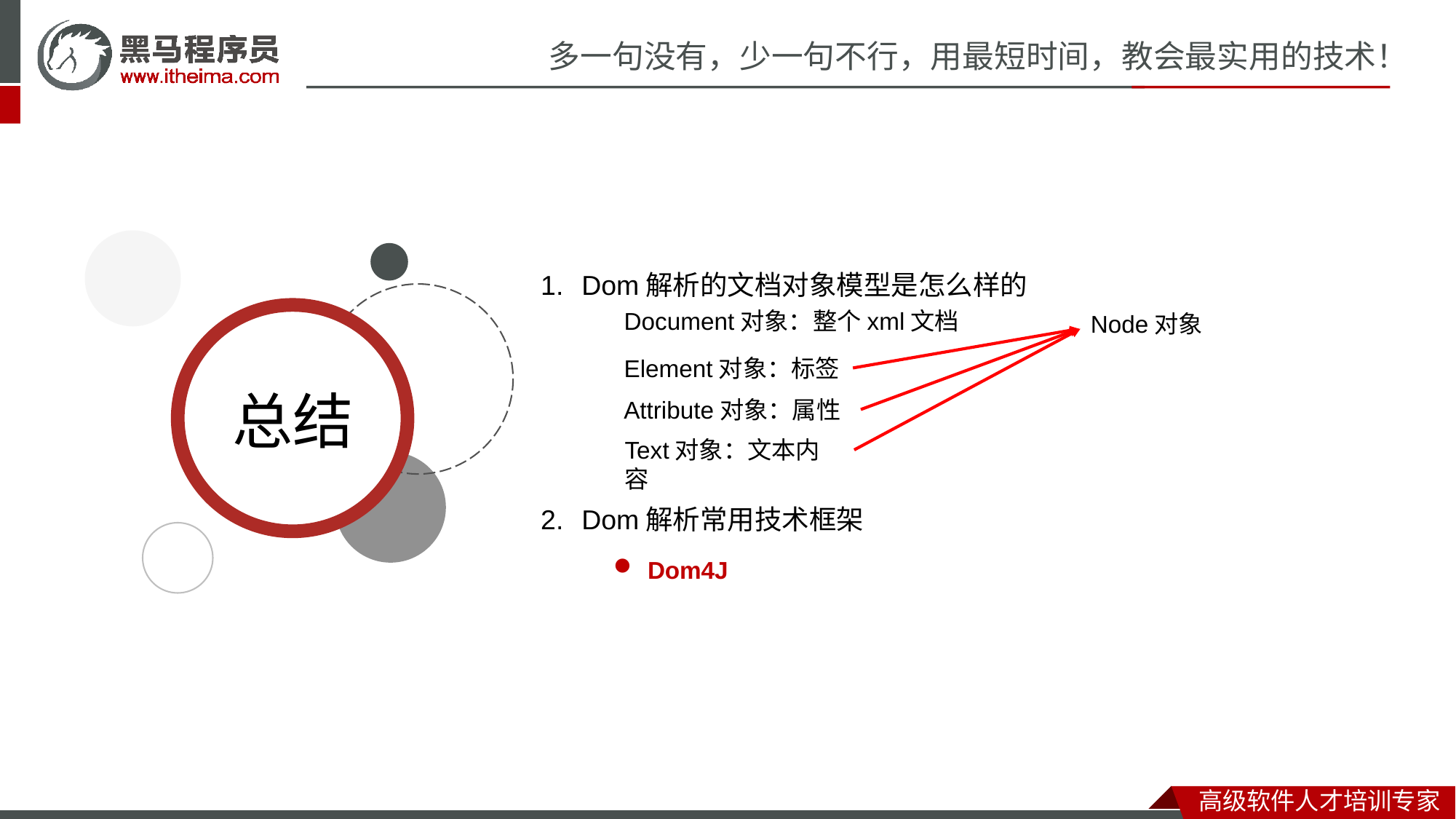

Dom解析的文档对象模型是怎么样的

Dom解析常用技术框架
Dom4J

Node对象
Document对象：整个xml文档
Element对象：标签
Attribute对象：属性
Text对象：文本内容